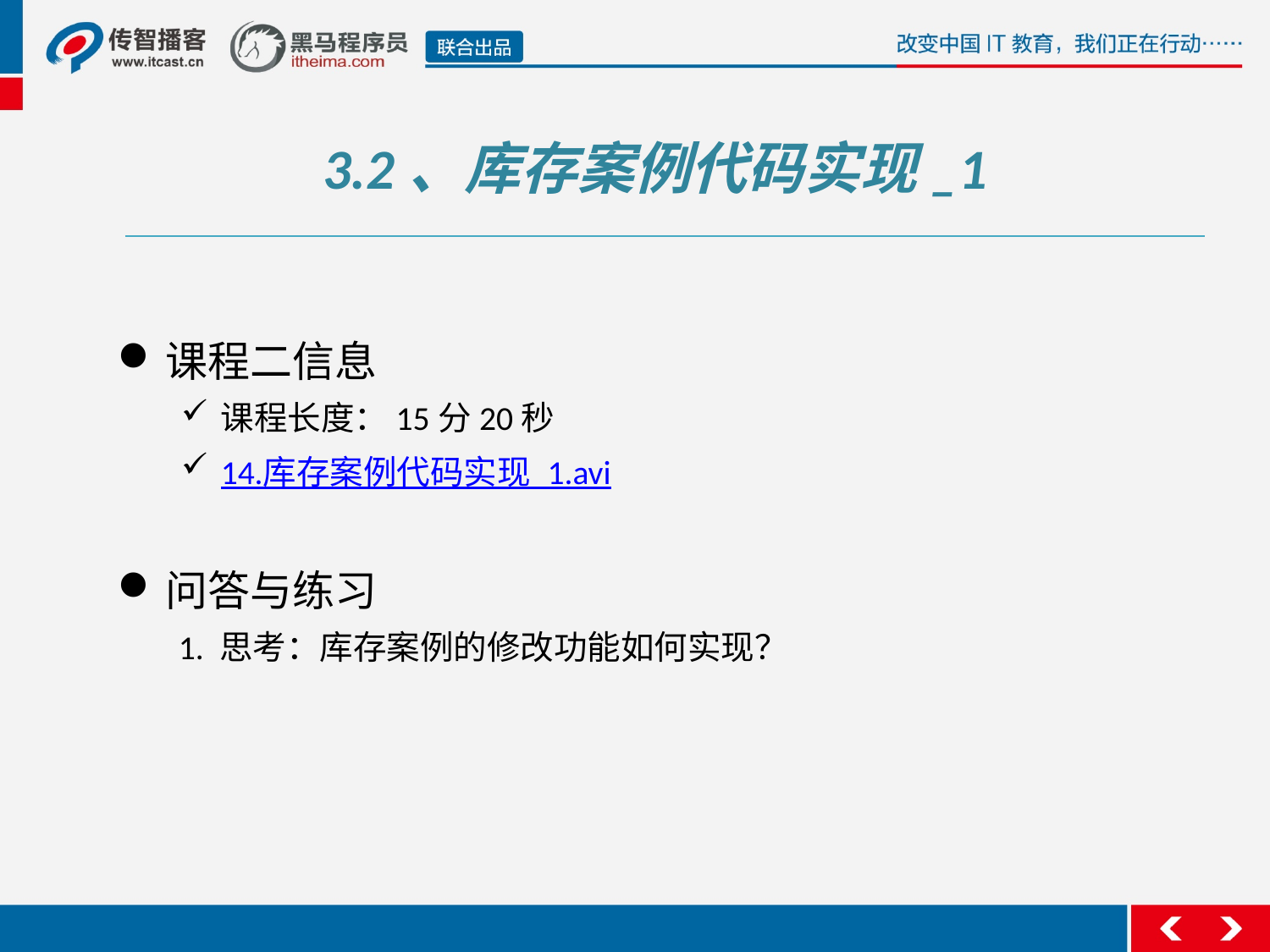

3.2、库存案例代码实现_1

课程二信息
课程长度：15分20秒
14.库存案例代码实现_1.avi

问答与练习
        1. 思考：库存案例的修改功能如何实现？